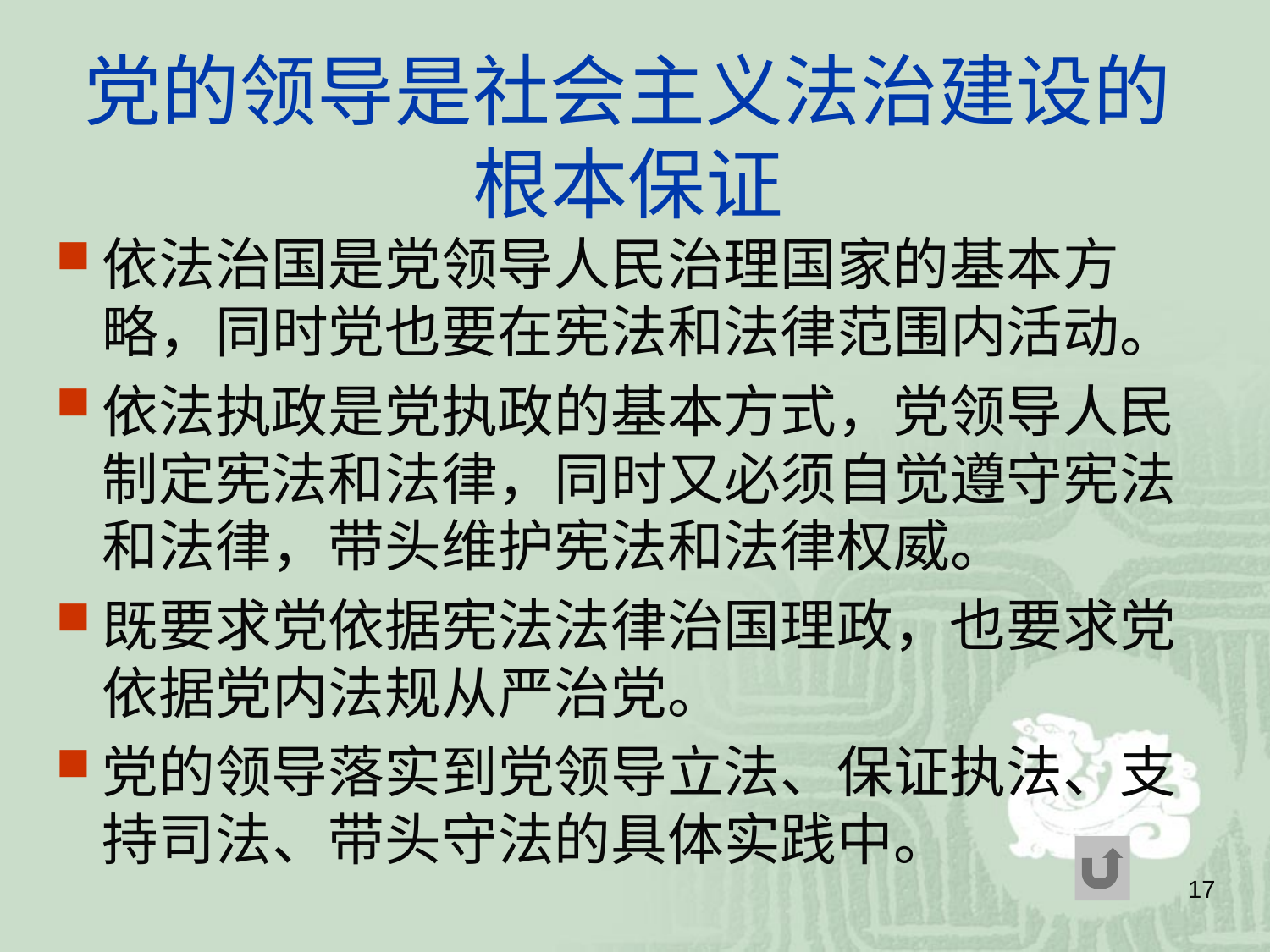

# 党的领导是社会主义法治建设的根本保证
依法治国是党领导人民治理国家的基本方略，同时党也要在宪法和法律范围内活动。
依法执政是党执政的基本方式，党领导人民制定宪法和法律，同时又必须自觉遵守宪法和法律，带头维护宪法和法律权威。
既要求党依据宪法法律治国理政，也要求党依据党内法规从严治党。
党的领导落实到党领导立法、保证执法、支持司法、带头守法的具体实践中。

17